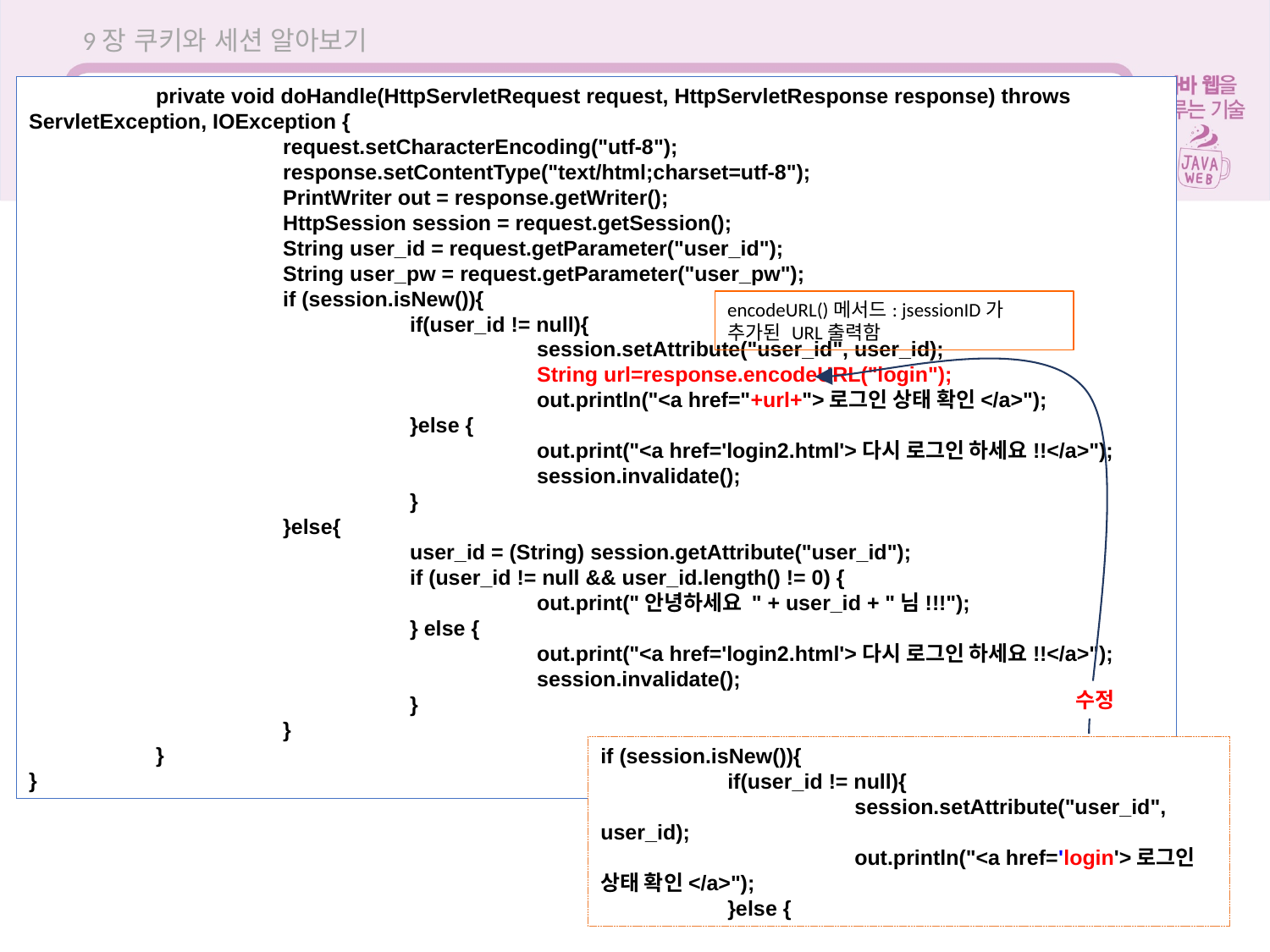

9장 쿠키와 세션 알아보기
	private void doHandle(HttpServletRequest request, HttpServletResponse response) throws ServletException, IOException {
		request.setCharacterEncoding("utf-8");
		response.setContentType("text/html;charset=utf-8");
		PrintWriter out = response.getWriter();
		HttpSession session = request.getSession();
		String user_id = request.getParameter("user_id");
		String user_pw = request.getParameter("user_pw");
		if (session.isNew()){
			if(user_id != null){
				session.setAttribute("user_id", user_id);
				String url=response.encodeURL("login");
				out.println("<a href="+url+">로그인 상태 확인</a>");
			}else {
				out.print("<a href='login2.html'>다시 로그인 하세요!!</a>");
				session.invalidate();
			}
		}else{
			user_id = (String) session.getAttribute("user_id");
			if (user_id != null && user_id.length() != 0) {
				out.print("안녕하세요 " + user_id + "님!!!");
			} else {
				out.print("<a href='login2.html'>다시 로그인 하세요!!</a>");
				session.invalidate();
			}
		}
	}
}
9.5 encodeURL() 사용법
encodeURL()메서드: jsessionID가 추가된 URL출력함

수정
if (session.isNew()){
	if(user_id != null){
		session.setAttribute("user_id", user_id);
		out.println("<a href='login'>로그인 상태 확인</a>");
	}else {